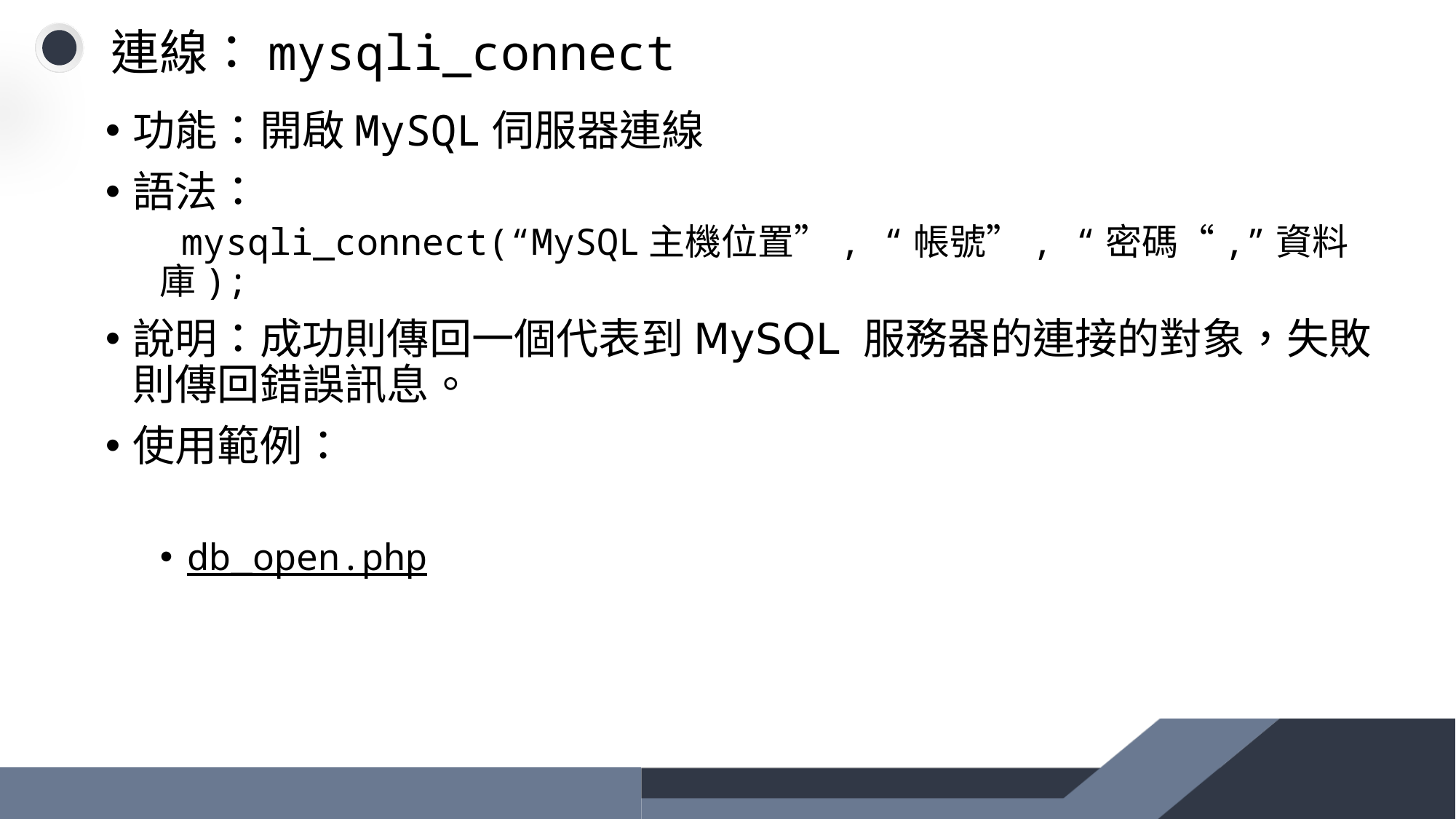

# 連線：mysqli_connect
功能：開啟MySQL伺服器連線
語法：
 mysqli_connect(“MySQL主機位置”, “帳號”, “密碼“,”資料庫);
說明：成功則傳回一個代表到MySQL 服務器的連接的對象，失敗則傳回錯誤訊息。
使用範例：

db_open.php